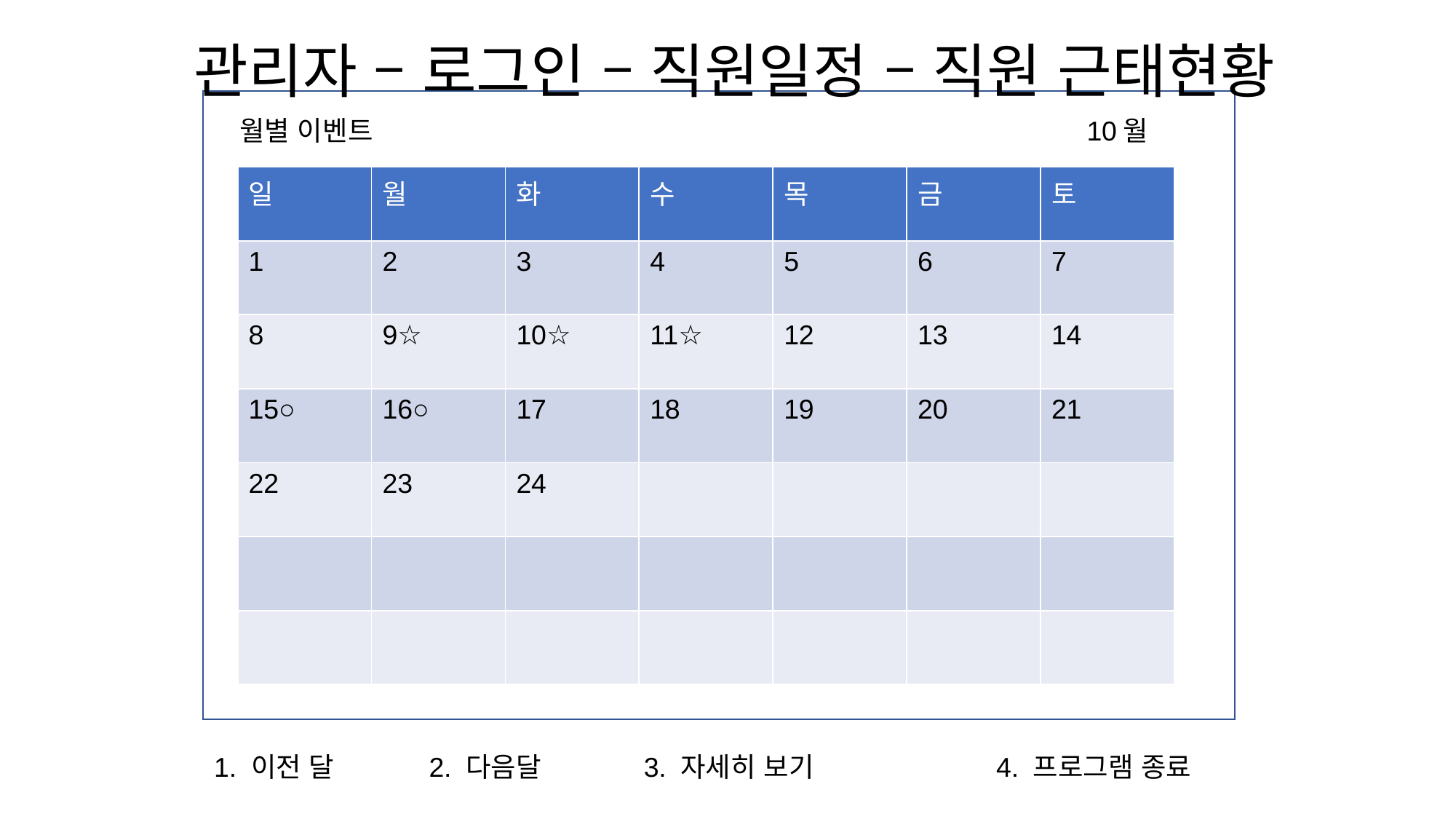

관리자 – 로그인 – 직원일정 – 직원 근태현황

월별 이벤트 						          10월
| 일 | 월 | 화 | 수 | 목 | 금 | 토 |
| --- | --- | --- | --- | --- | --- | --- |
| 1 | 2 | 3 | 4 | 5 | 6 | 7 |
| 8 | 9☆ | 10☆ | 11☆ | 12 | 13 | 14 |
| 15○ | 16○ | 17 | 18 | 19 | 20 | 21 |
| 22 | 23 | 24 |  |  |  |  |
|  |  |  |  |  |  |  |
|  |  |  |  |  |  |  |
관리자 – 이벤트 관리
1. 이전 달
2. 다음달
3. 자세히 보기
4. 프로그램 종료